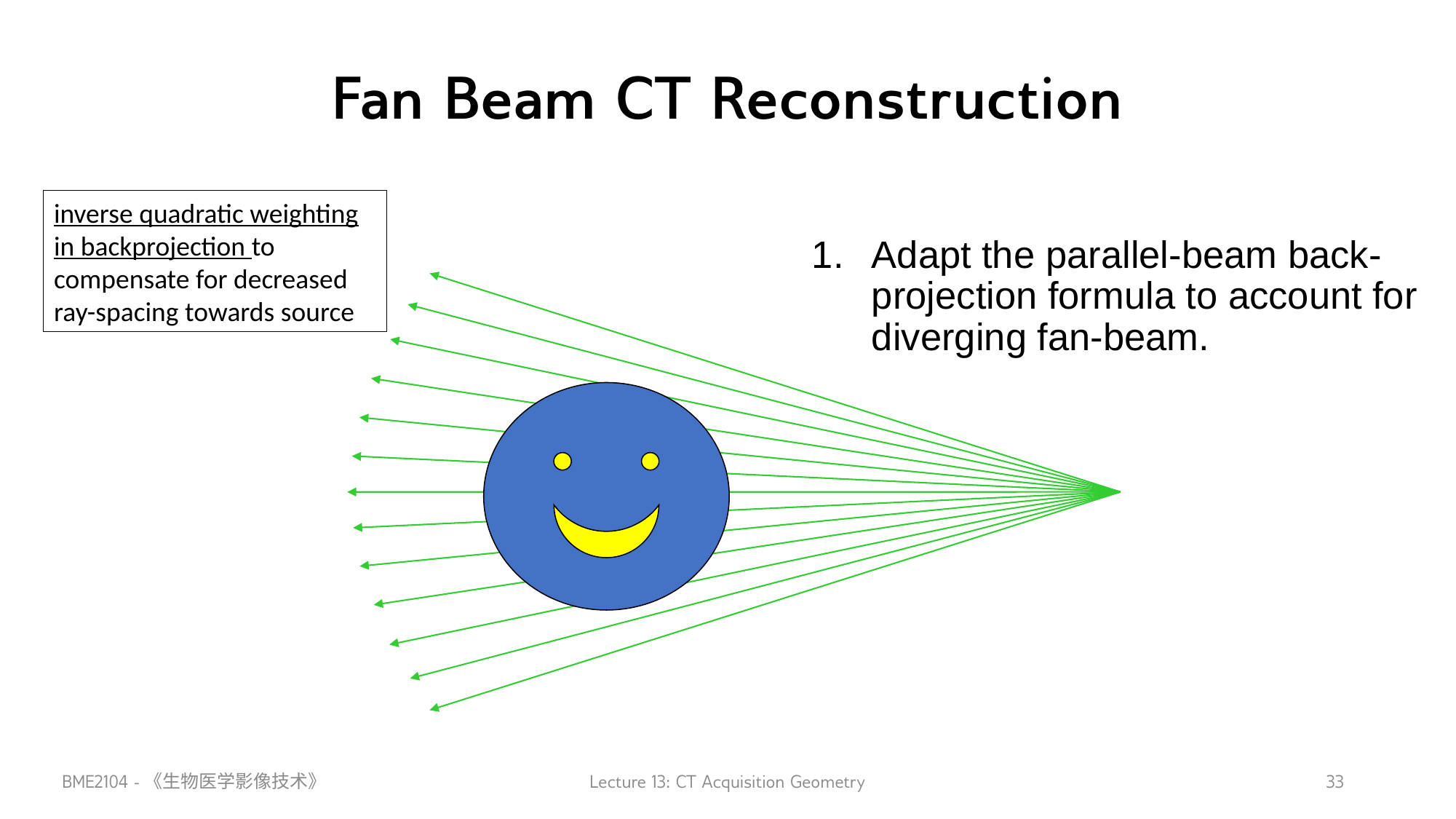

Fan Beam CT Reconstruction
inverse quadratic weighting in backprojection to compensate for decreased ray-spacing towards source
Adapt the parallel-beam back-projection formula to account for diverging fan-beam.

BME2104 -《生物医学影像技术》
Lecture 13: CT Acquisition Geometry
33